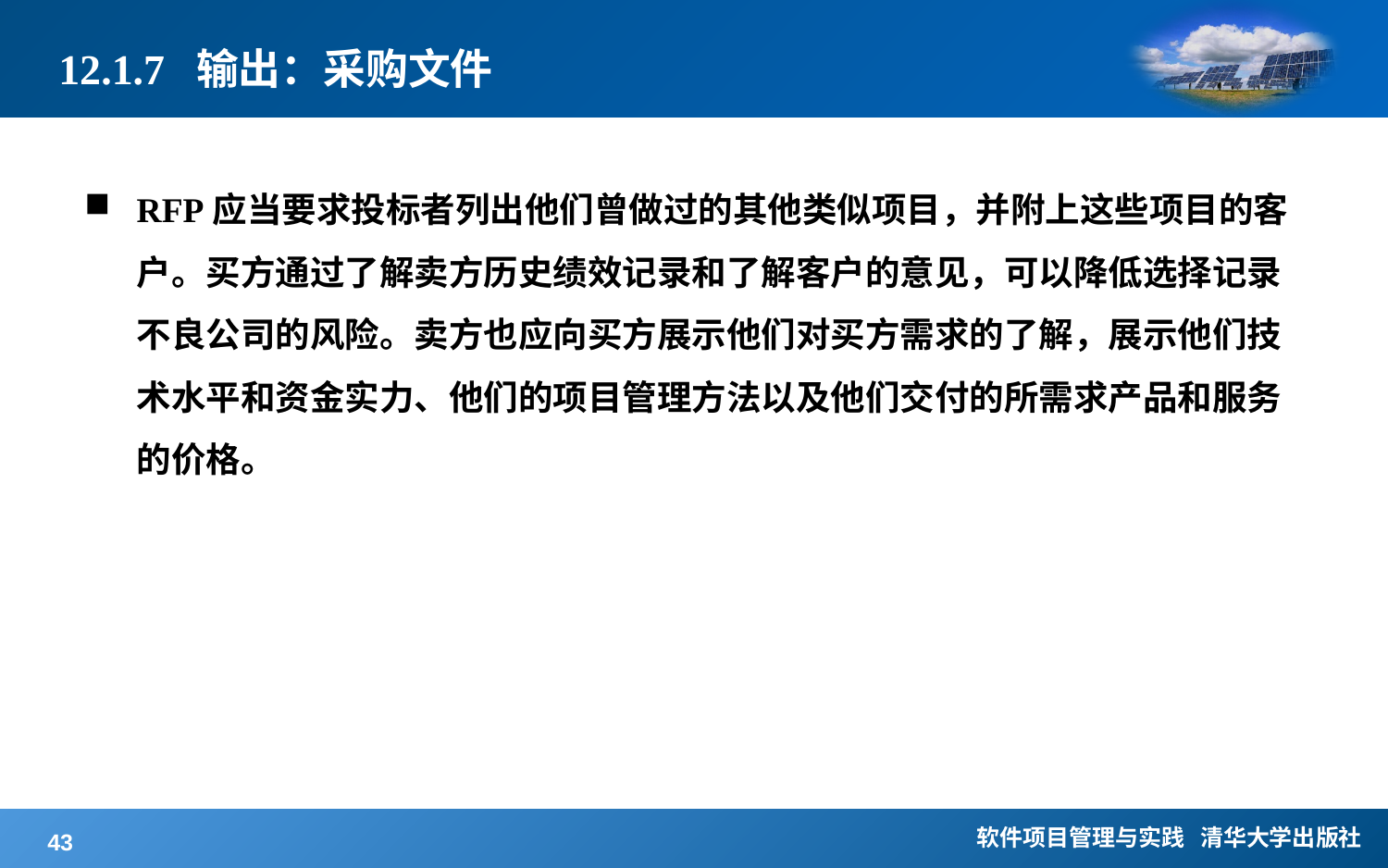

# 12.1.7  输出：采购文件
RFP应当要求投标者列出他们曾做过的其他类似项目，并附上这些项目的客户。买方通过了解卖方历史绩效记录和了解客户的意见，可以降低选择记录不良公司的风险。卖方也应向买方展示他们对买方需求的了解，展示他们技术水平和资金实力、他们的项目管理方法以及他们交付的所需求产品和服务的价格。